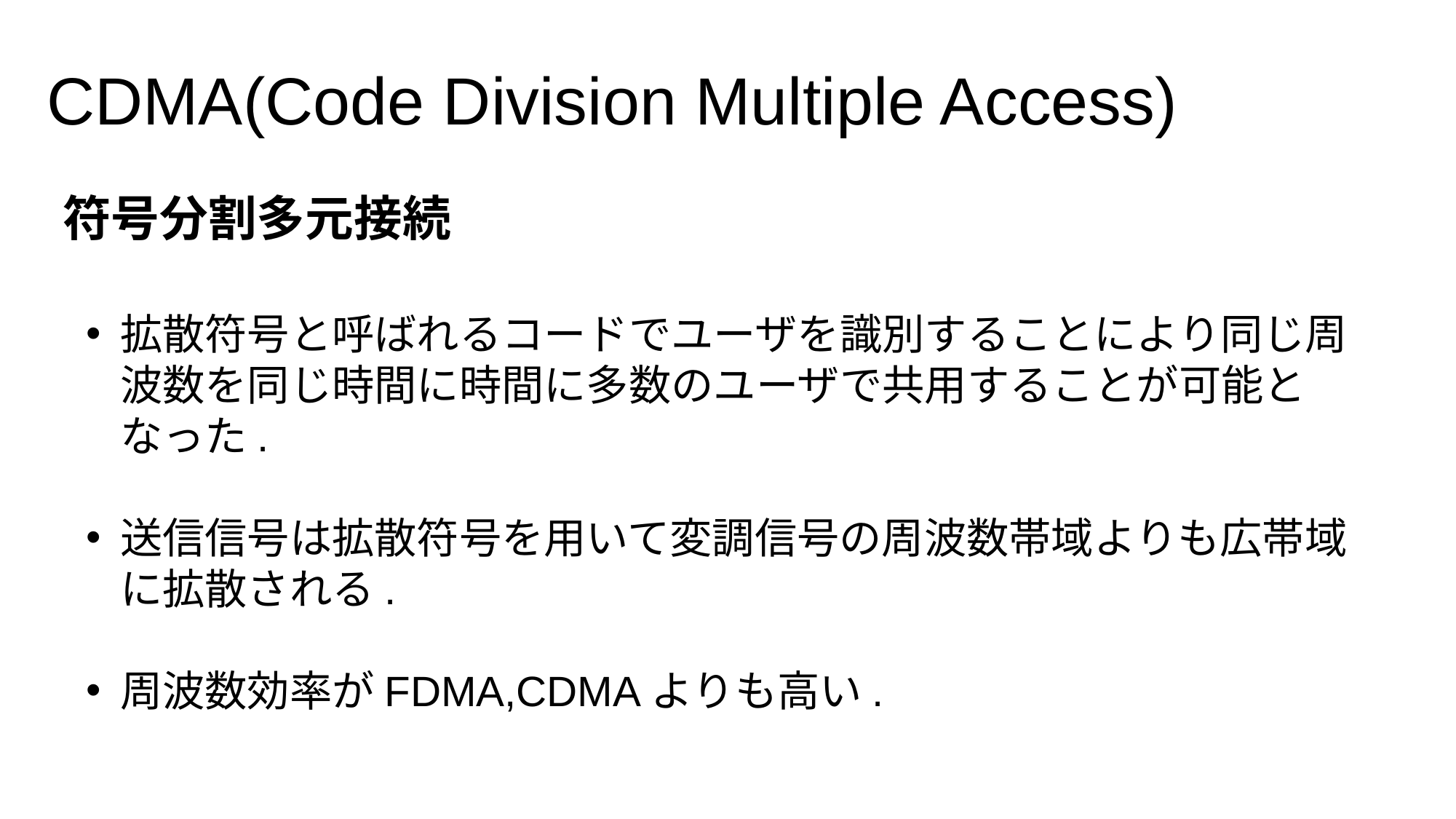

# CDMA(Code Division Multiple Access)
符号分割多元接続
拡散符号と呼ばれるコードでユーザを識別することにより同じ周波数を同じ時間に時間に多数のユーザで共用することが可能となった.

送信信号は拡散符号を用いて変調信号の周波数帯域よりも広帯域に拡散される.

周波数効率がFDMA,CDMAよりも高い.